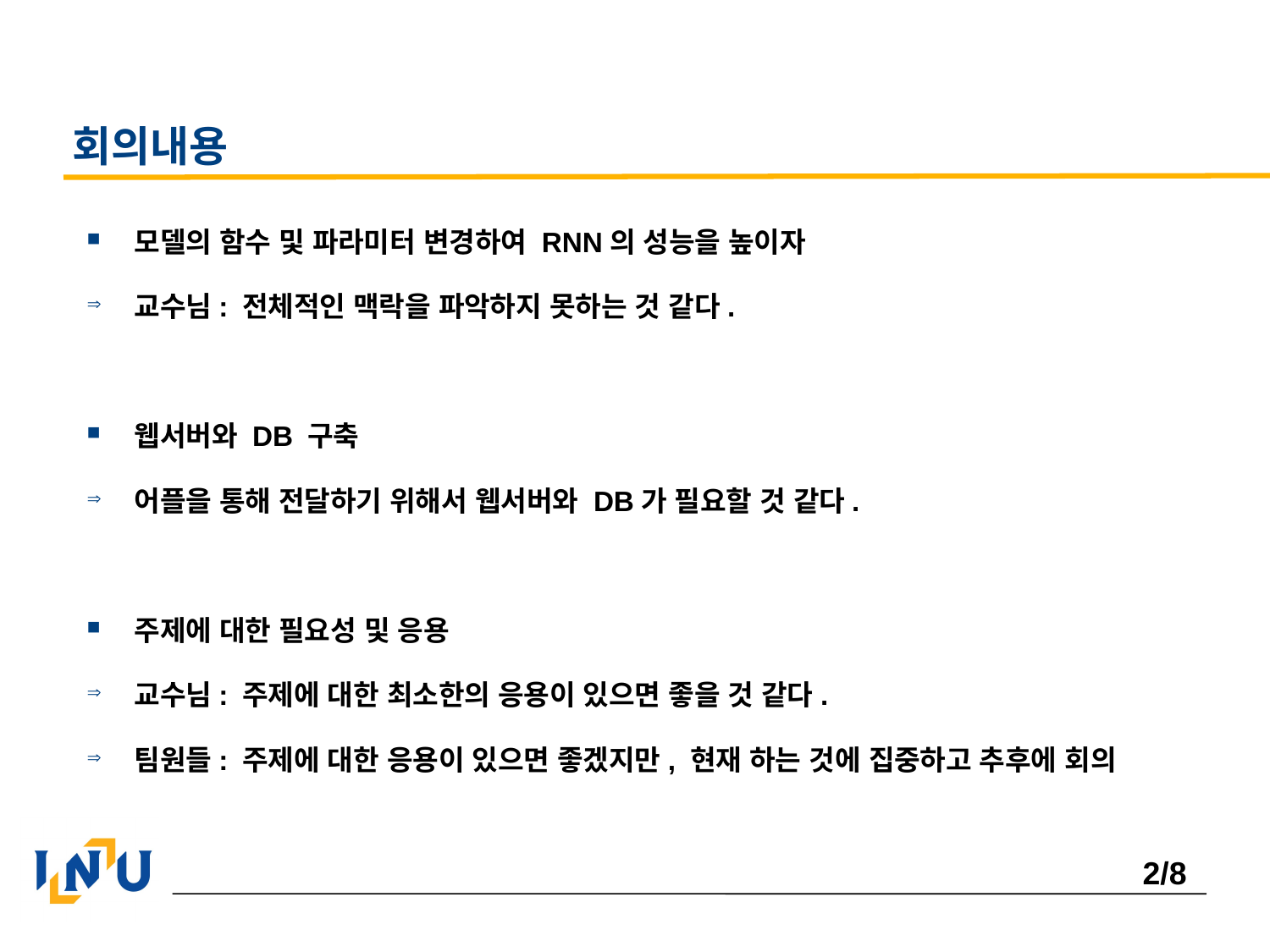

# 회의내용
모델의 함수 및 파라미터 변경하여 RNN의 성능을 높이자
교수님: 전체적인 맥락을 파악하지 못하는 것 같다.

웹서버와 DB 구축
어플을 통해 전달하기 위해서 웹서버와 DB가 필요할 것 같다.

주제에 대한 필요성 및 응용
교수님: 주제에 대한 최소한의 응용이 있으면 좋을 것 같다.
팀원들: 주제에 대한 응용이 있으면 좋겠지만, 현재 하는 것에 집중하고 추후에 회의